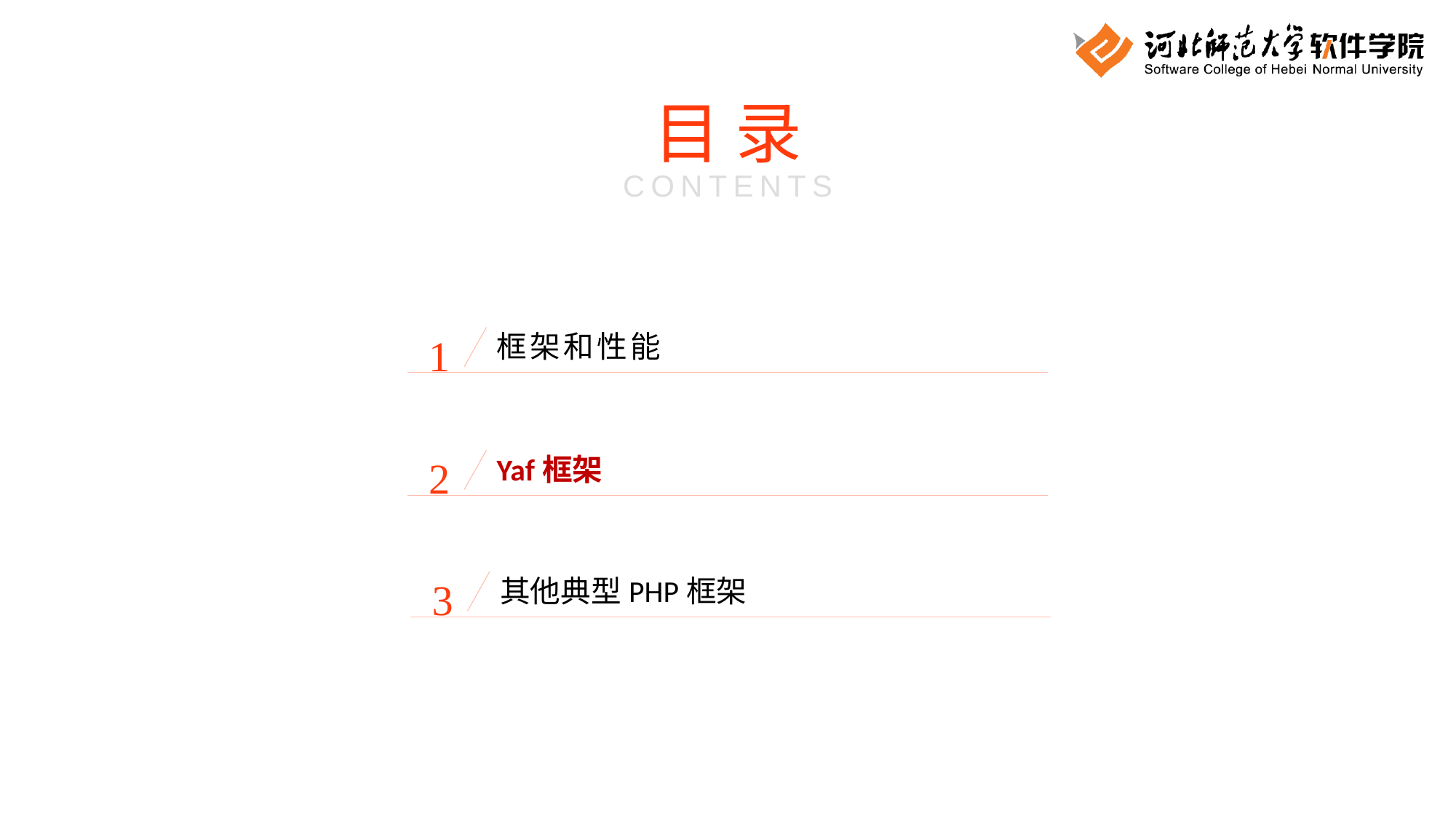

目 录
CONTENTS
1
框架和性能
2
Yaf框架
3
其他典型PHP框架